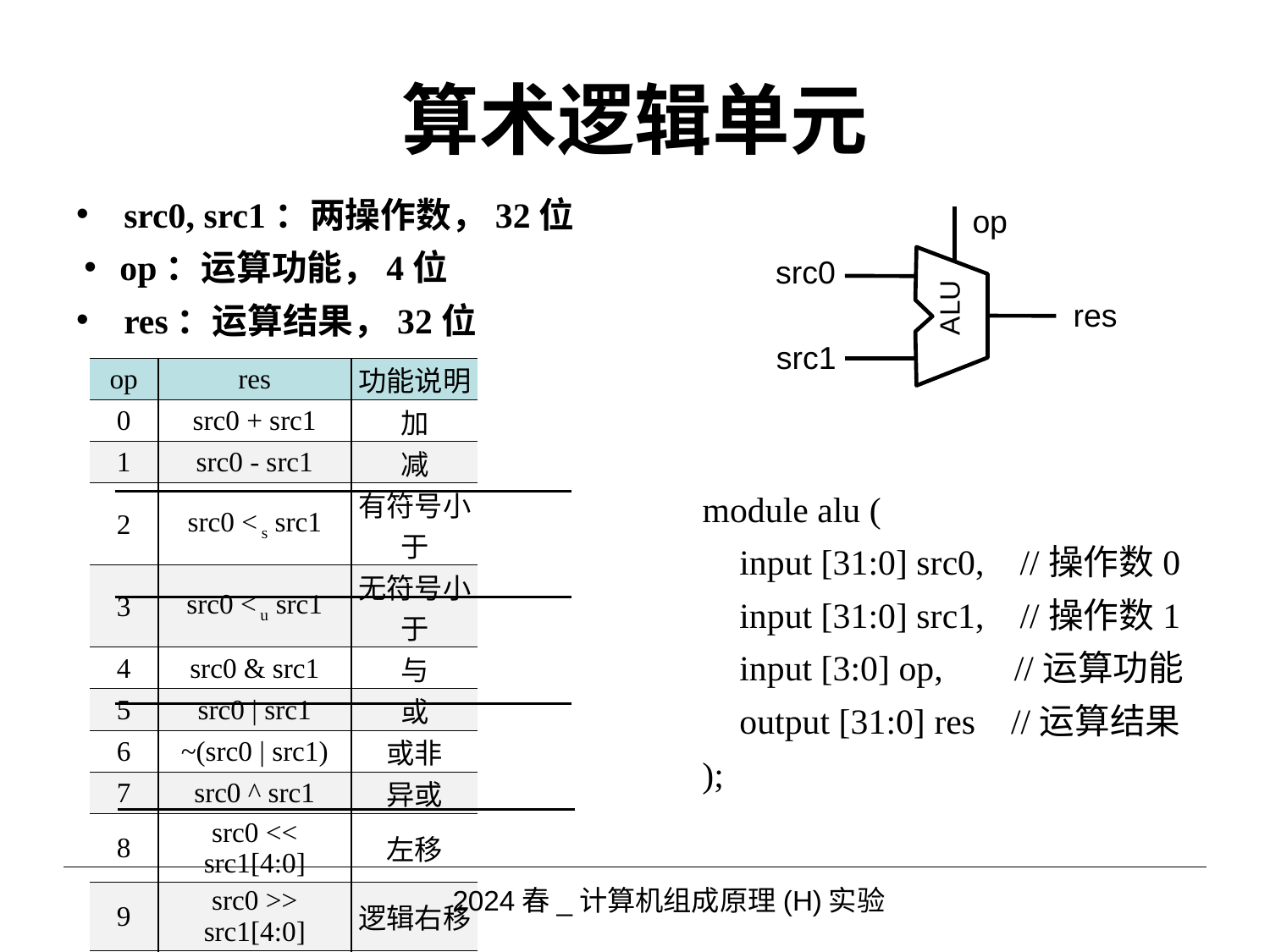

# 算术逻辑单元
src0, src1：两操作数，32位
op：运算功能，4位
res：运算结果，32位

op

src0
ALU
res
src1
| op | res | 功能说明 |
| --- | --- | --- |
| 0 | src0 + src1 | 加 |
| 1 | src0 - src1 | 减 |
| 2 | src0 < s src1 | 有符号小于 |
| 3 | src0 < u src1 | 无符号小于 |
| 4 | src0 & src1 | 与 |
| 5 | src0 | src1 | 或 |
| 6 | ~(src0 | src1) | 或非 |
| 7 | src0 ^ src1 | 异或 |
| 8 | src0 << src1[4:0] | 左移 |
| 9 | src0 >> src1[4:0] | 逻辑右移 |
| 10 | src0 >>> src1[4:0] | 算术右移 |
| 11 | src1 | 赋值 |
module alu (
input [31:0] src0,    //操作数0
input [31:0] src1,    //操作数1
input [3:0] op,        //运算功能
output [31:0] res    //运算结果
);

2024春_计算机组成原理(H)实验
4